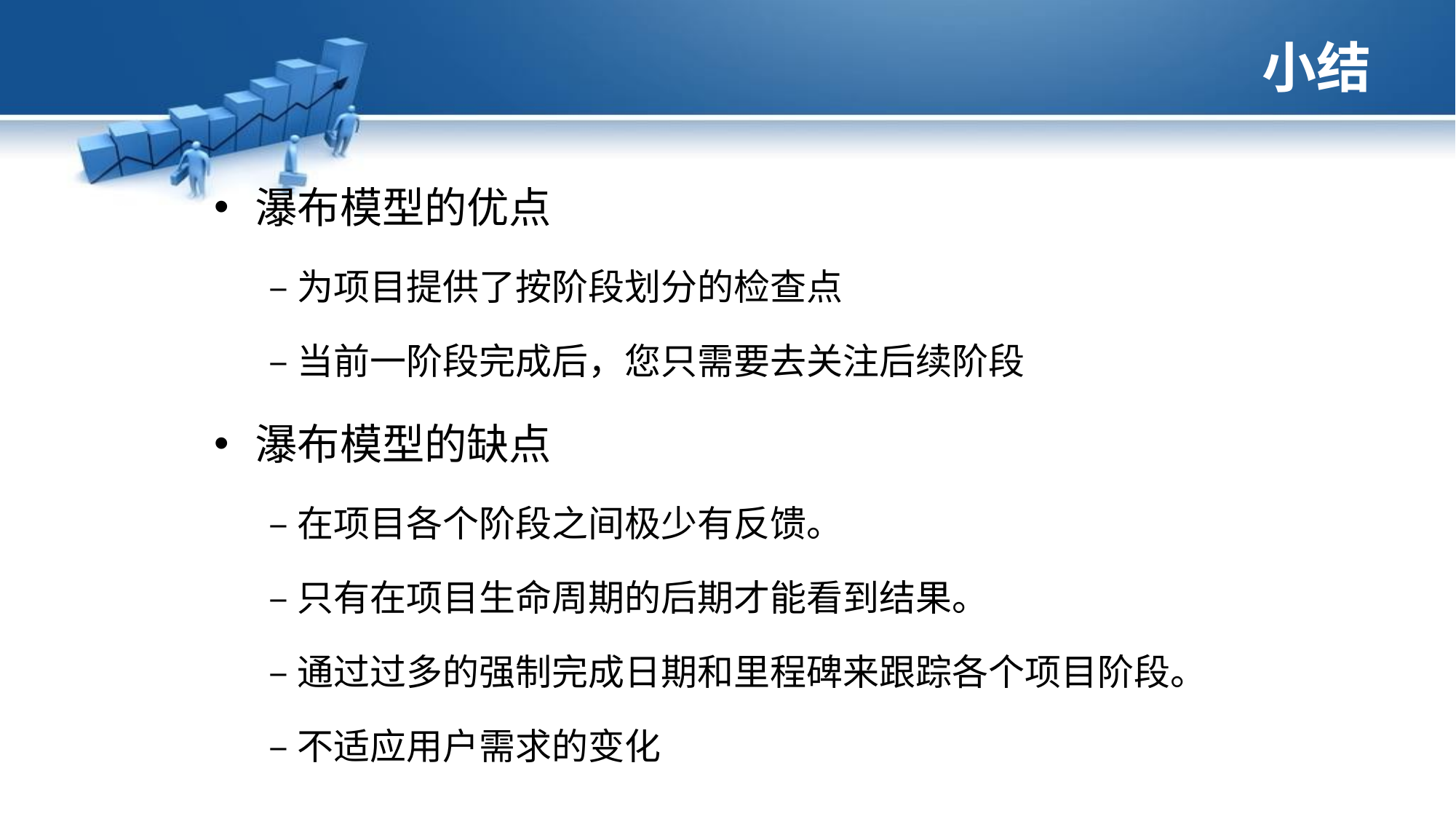

# 小结
瀑布模型的优点
–为项目提供了按阶段划分的检查点
–当前一阶段完成后，您只需要去关注后续阶段

瀑布模型的缺点
–在项目各个阶段之间极少有反馈。
–只有在项目生命周期的后期才能看到结果。
–通过过多的强制完成日期和里程碑来跟踪各个项目阶段。
–不适应用户需求的变化